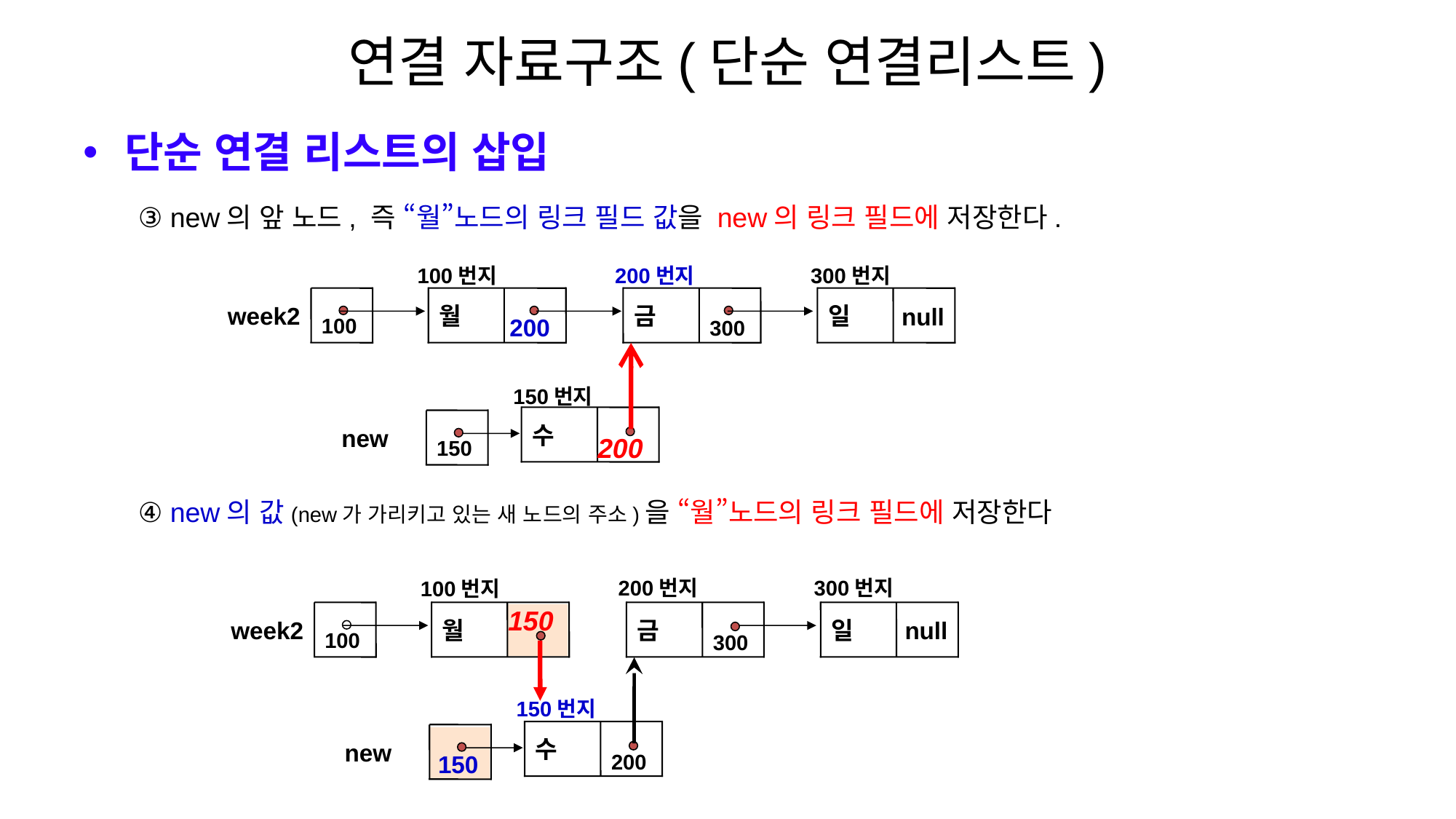

# 연결 자료구조(단순 연결리스트)
단순 연결 리스트의 삽입
③ new의 앞 노드, 즉 “월”노드의 링크 필드 값을 new의 링크 필드에 저장한다.

④ new의 값(new가 가리키고 있는 새 노드의 주소)을 “월”노드의 링크 필드에 저장한다

200번지
300번지
100번지
week2

월

200

금

300

일

null

100

150번지
수

new

150

200

200번지
금

300

300번지
100번지

week2
월

일

null

100

150

150번지
수

200

new

150